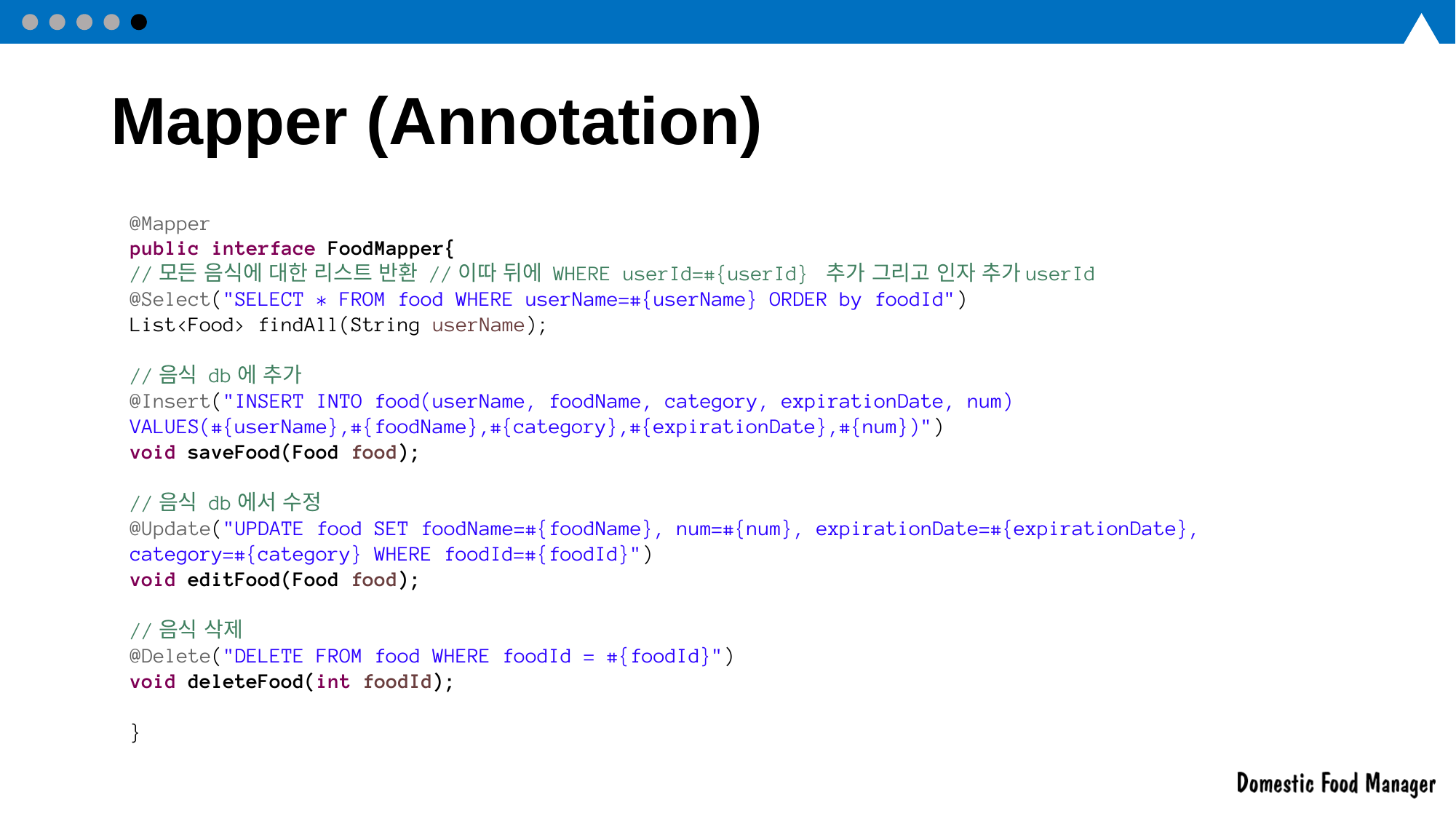

# Mapper (Annotation)
@Mapper
public interface FoodMapper{
//모든 음식에 대한 리스트 반환 //이따 뒤에 WHERE userId=#{userId} 추가 그리고 인자 추가userId
@Select("SELECT * FROM food WHERE userName=#{userName} ORDER by foodId")
List<Food> findAll(String userName);

//음식 db에 추가
@Insert("INSERT INTO food(userName, foodName, category, expirationDate, num) VALUES(#{userName},#{foodName},#{category},#{expirationDate},#{num})")
void saveFood(Food food);

//음식 db에서 수정
@Update("UPDATE food SET foodName=#{foodName}, num=#{num}, expirationDate=#{expirationDate}, category=#{category} WHERE foodId=#{foodId}")
void editFood(Food food);

//음식 삭제
@Delete("DELETE FROM food WHERE foodId = #{foodId}")
void deleteFood(int foodId);

}